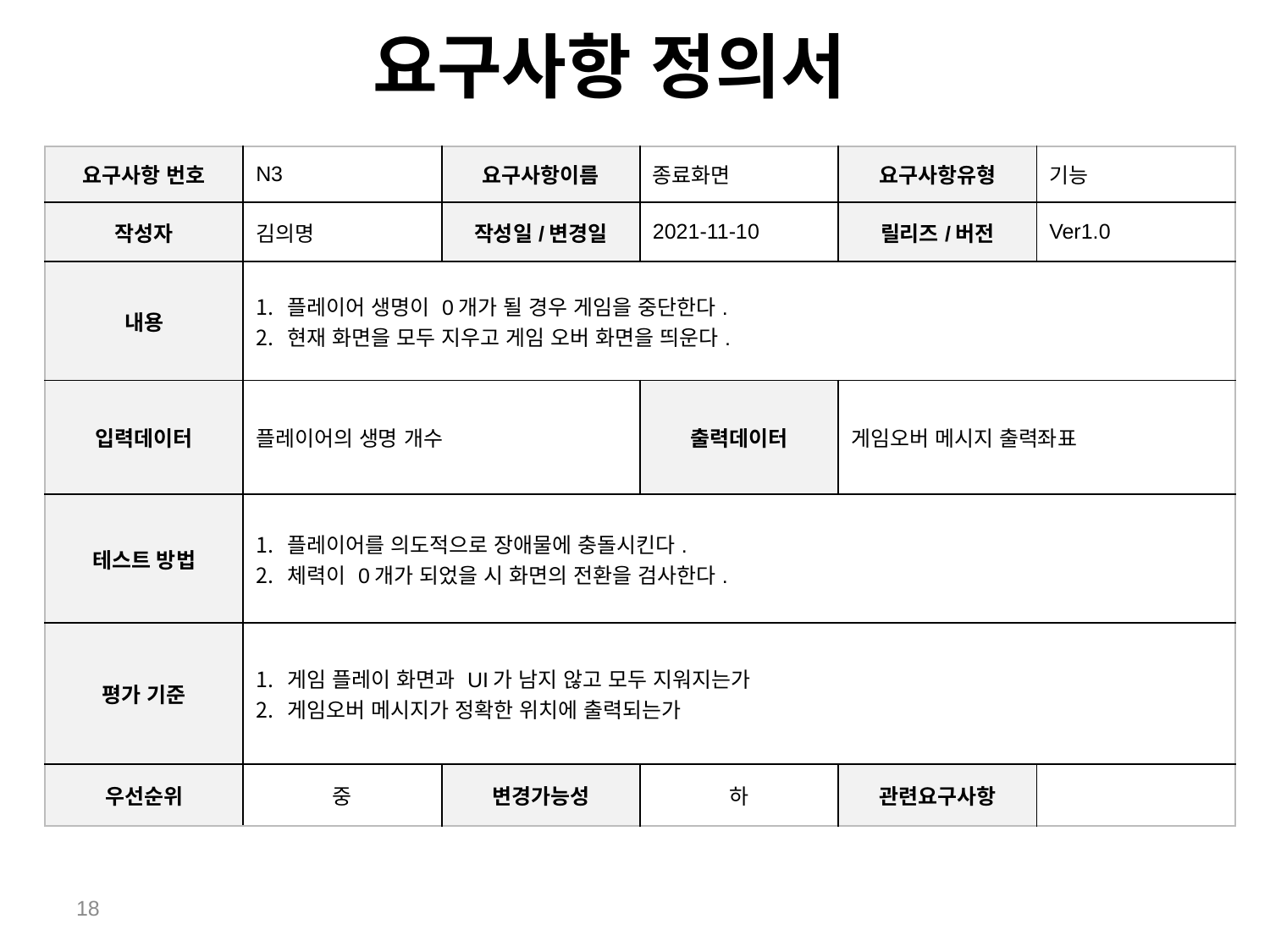

요구사항 정의서
| 요구사항 번호 | N3 | 요구사항이름 | 종료화면 | 요구사항유형 | 기능 |
| --- | --- | --- | --- | --- | --- |
| 작성자 | 김의명 | 작성일/변경일 | 2021-11-10 | 릴리즈/버전 | Ver1.0 |
| 내용 | 플레이어 생명이 0개가 될 경우 게임을 중단한다. 현재 화면을 모두 지우고 게임 오버 화면을 띄운다. |  |  |  |  |
| 입력데이터 | 플레이어의 생명 개수 |  | 출력데이터 | 게임오버 메시지 출력좌표 |  |
| 테스트 방법 | 플레이어를 의도적으로 장애물에 충돌시킨다. 체력이 0개가 되었을 시 화면의 전환을 검사한다. |  |  |  |  |
| 평가 기준 | 게임 플레이 화면과 UI가 남지 않고 모두 지워지는가 게임오버 메시지가 정확한 위치에 출력되는가 |  |  |  |  |
| 우선순위 | 중 | 변경가능성 | 하 | 관련요구사항 |  |
18